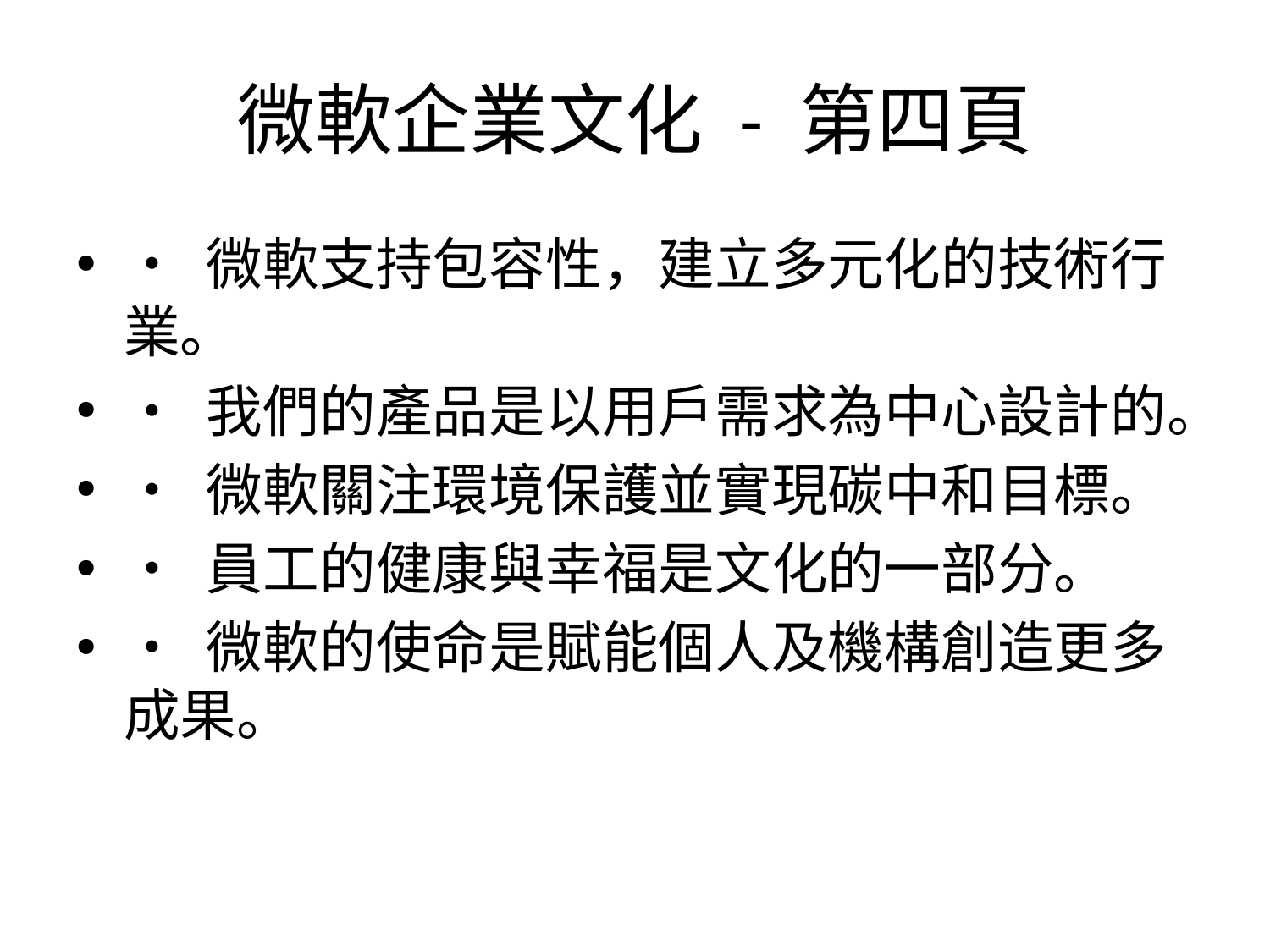

# 微軟企業文化 - 第四頁
• 微軟支持包容性，建立多元化的技術行業。
• 我們的產品是以用戶需求為中心設計的。
• 微軟關注環境保護並實現碳中和目標。
• 員工的健康與幸福是文化的一部分。
• 微軟的使命是賦能個人及機構創造更多成果。